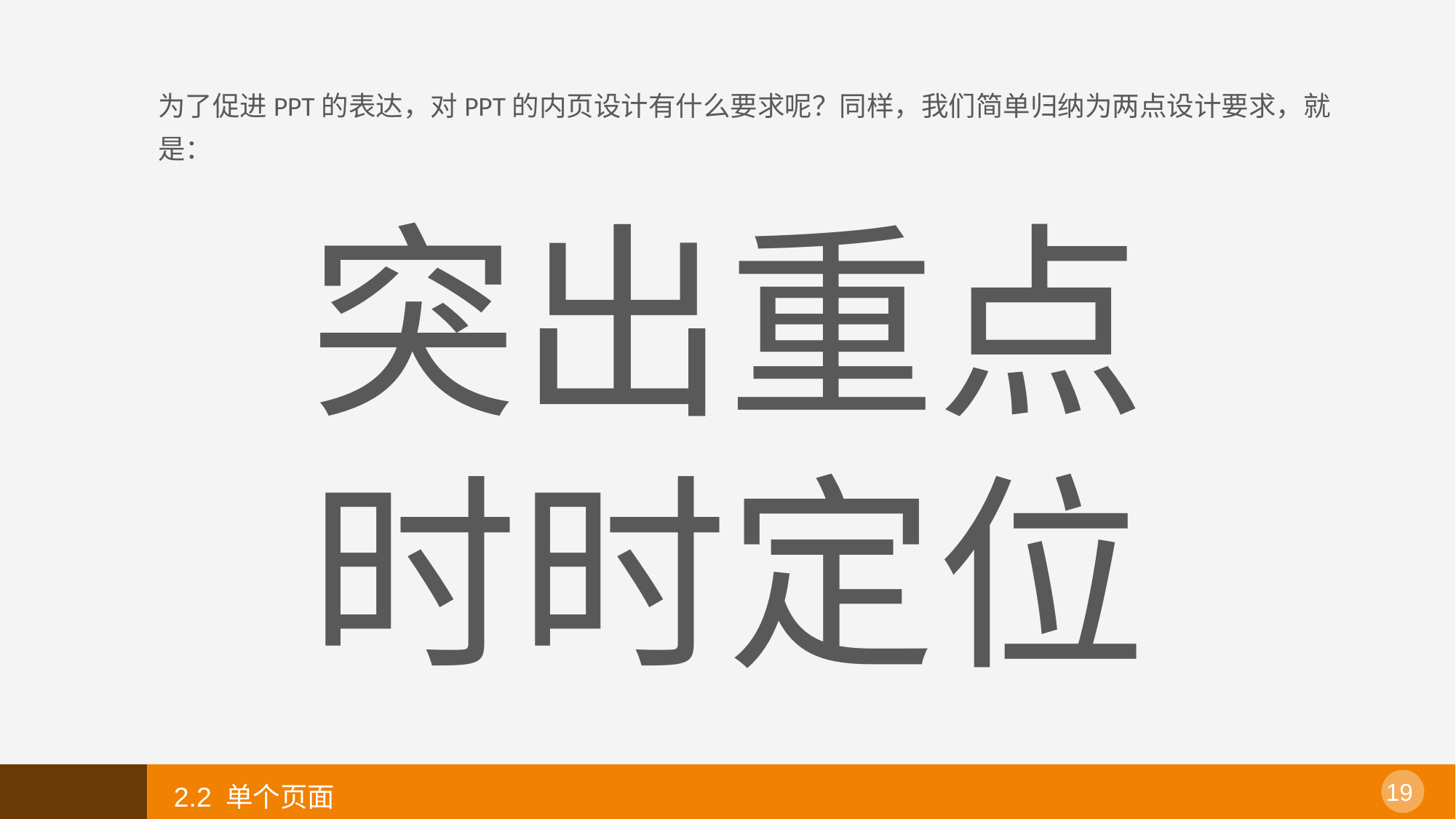

为了促进PPT的表达，对PPT的内页设计有什么要求呢？同样，我们简单归纳为两点设计要求，就是：
突出重点
时时定位
2.2 单个页面